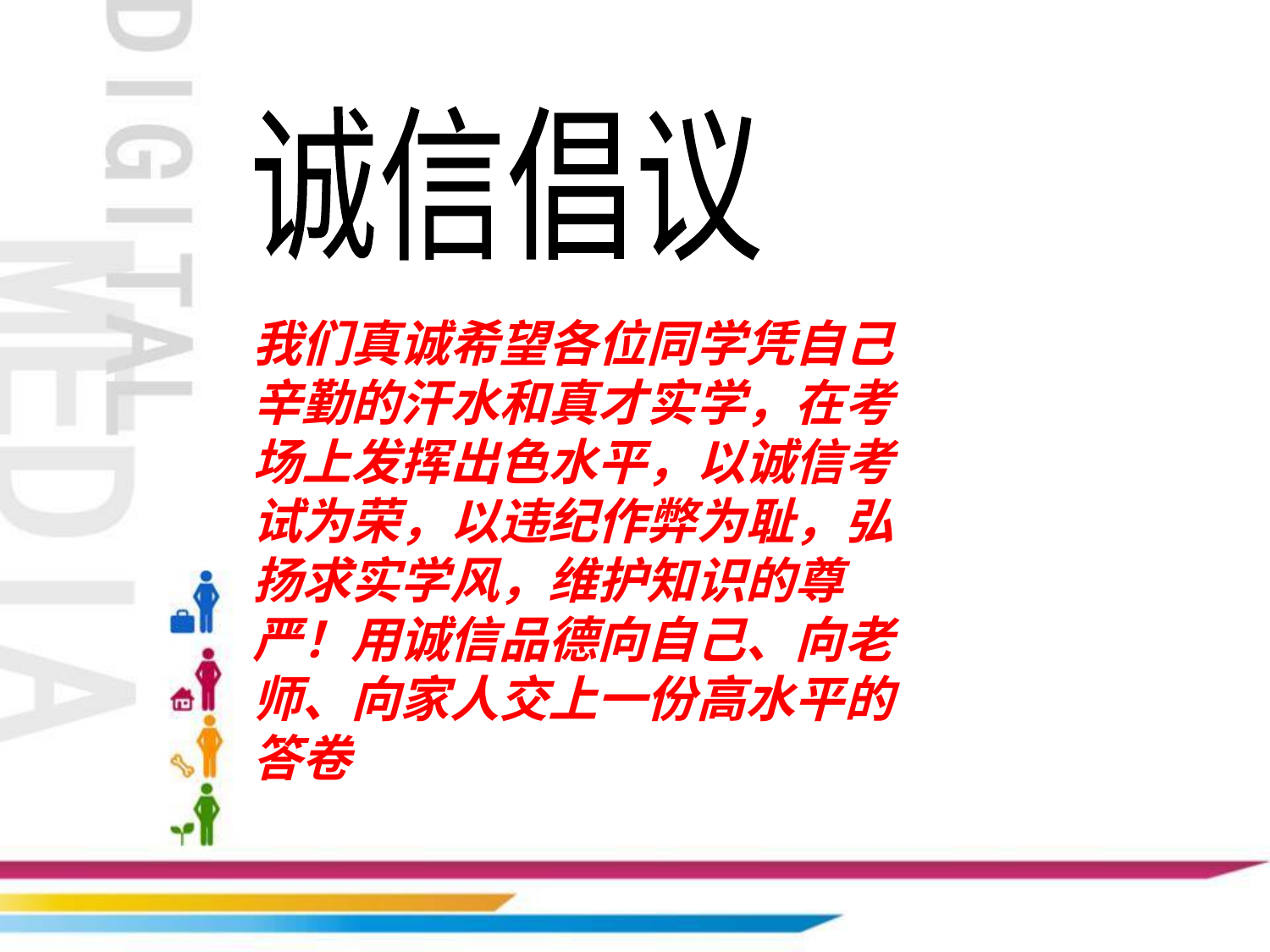

诚信倡议
我们真诚希望各位同学凭自己辛勤的汗水和真才实学，在考场上发挥出色水平，以诚信考试为荣，以违纪作弊为耻，弘扬求实学风，维护知识的尊严！用诚信品德向自己、向老师、向家人交上一份高水平的答卷